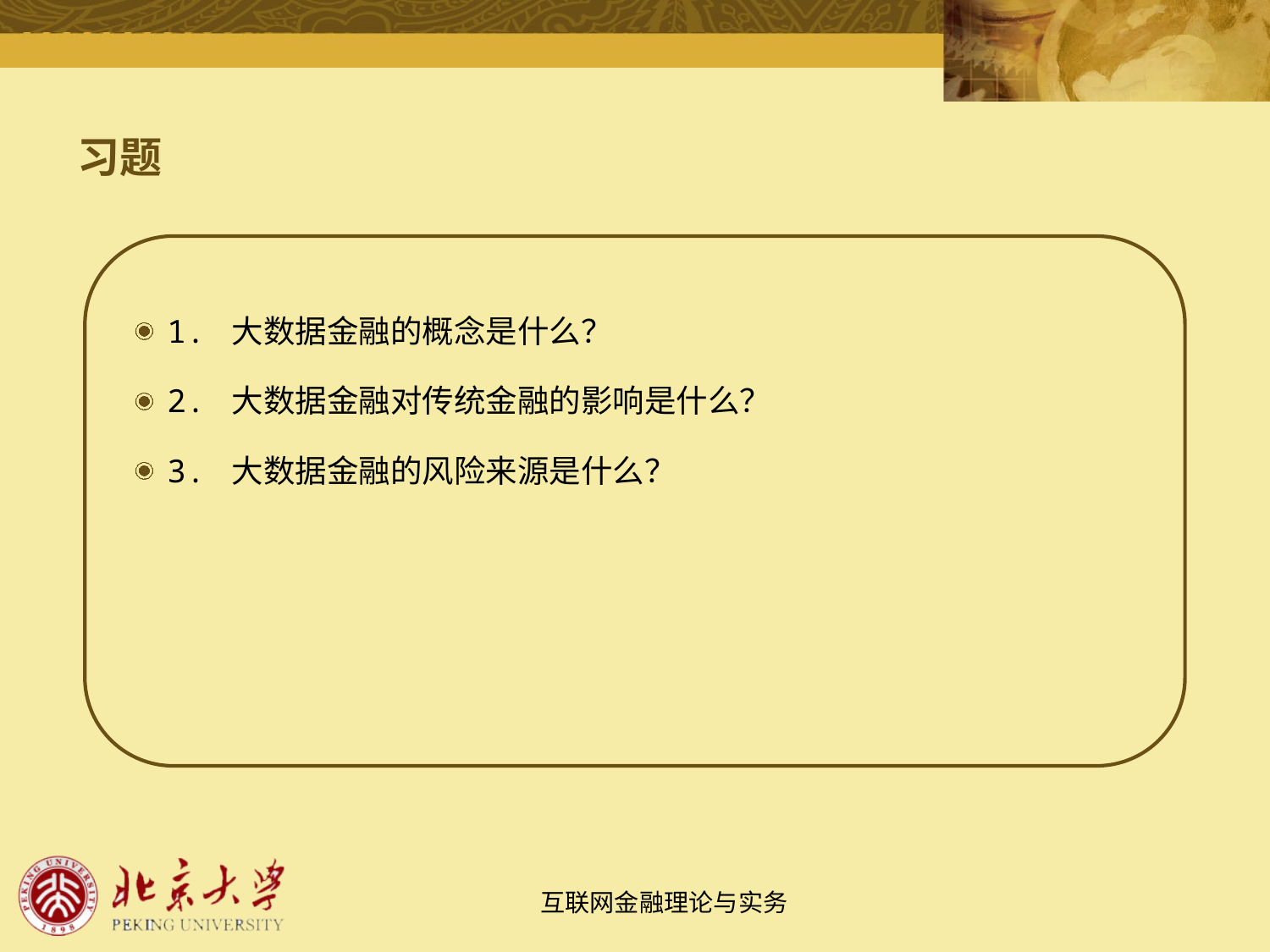

# 习题

1. 大数据金融的概念是什么？
2. 大数据金融对传统金融的影响是什么？
3. 大数据金融的风险来源是什么？
39